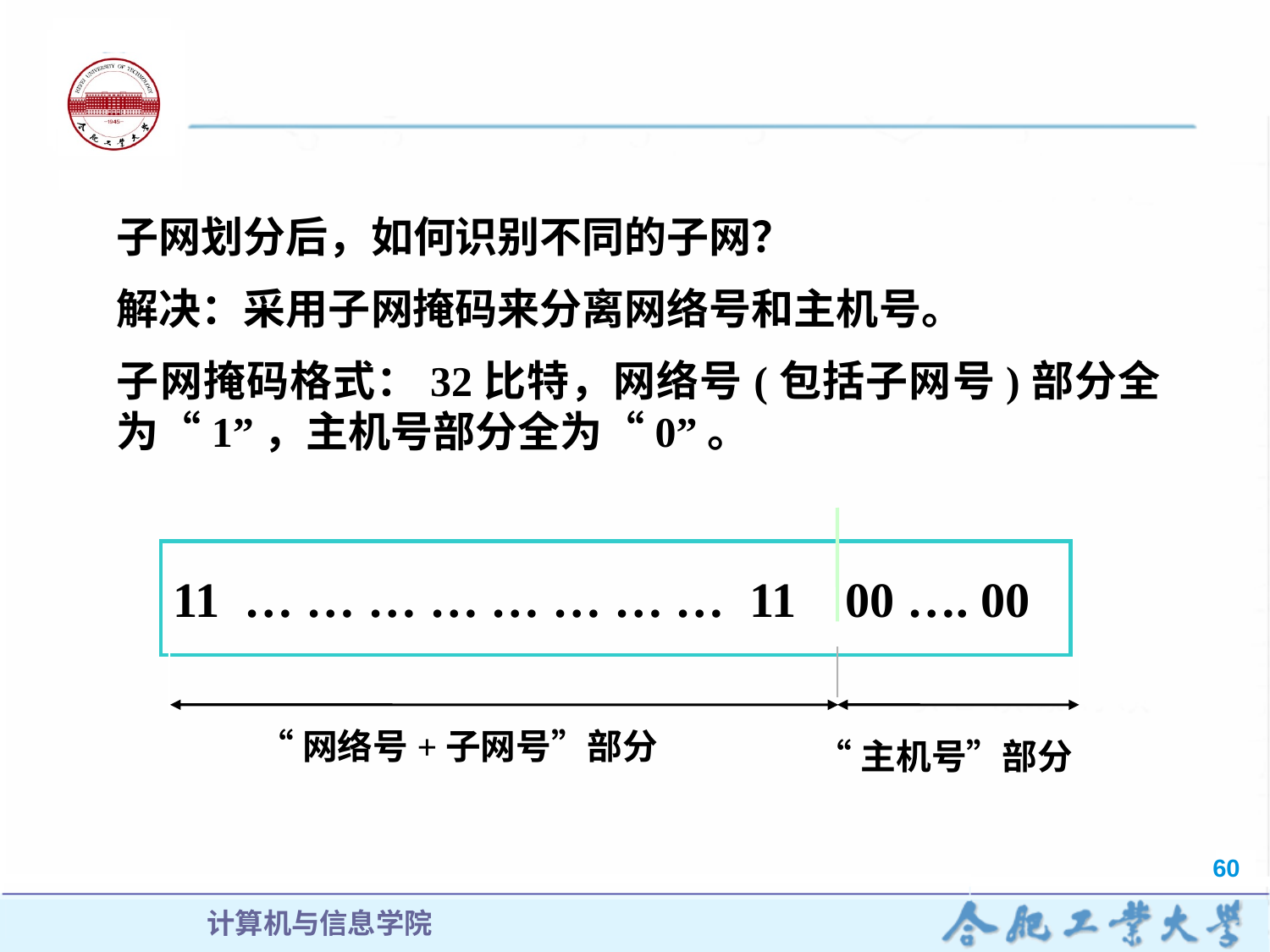

子网划分后，如何识别不同的子网？
解决：采用子网掩码来分离网络号和主机号。
子网掩码格式：32比特，网络号(包括子网号)部分全为“1”，主机号部分全为“0”。

11  … … … … … … … …  11    00 …. 00

“网络号+子网号”部分
“主机号”部分